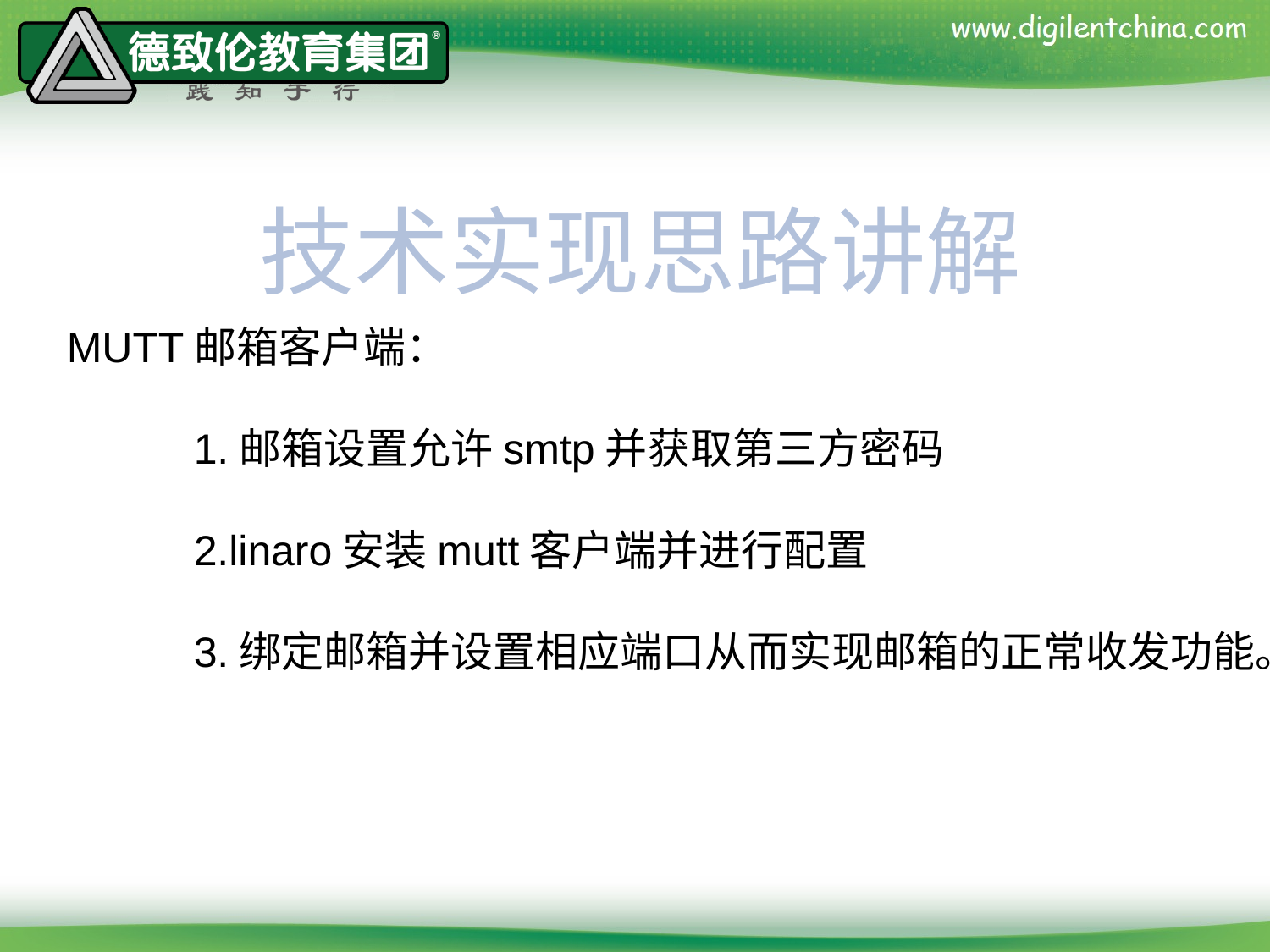

技术实现思路讲解
MUTT邮箱客户端：

	1.邮箱设置允许smtp并获取第三方密码

	2.linaro安装mutt客户端并进行配置

	3.绑定邮箱并设置相应端口从而实现邮箱的正常收发功能。